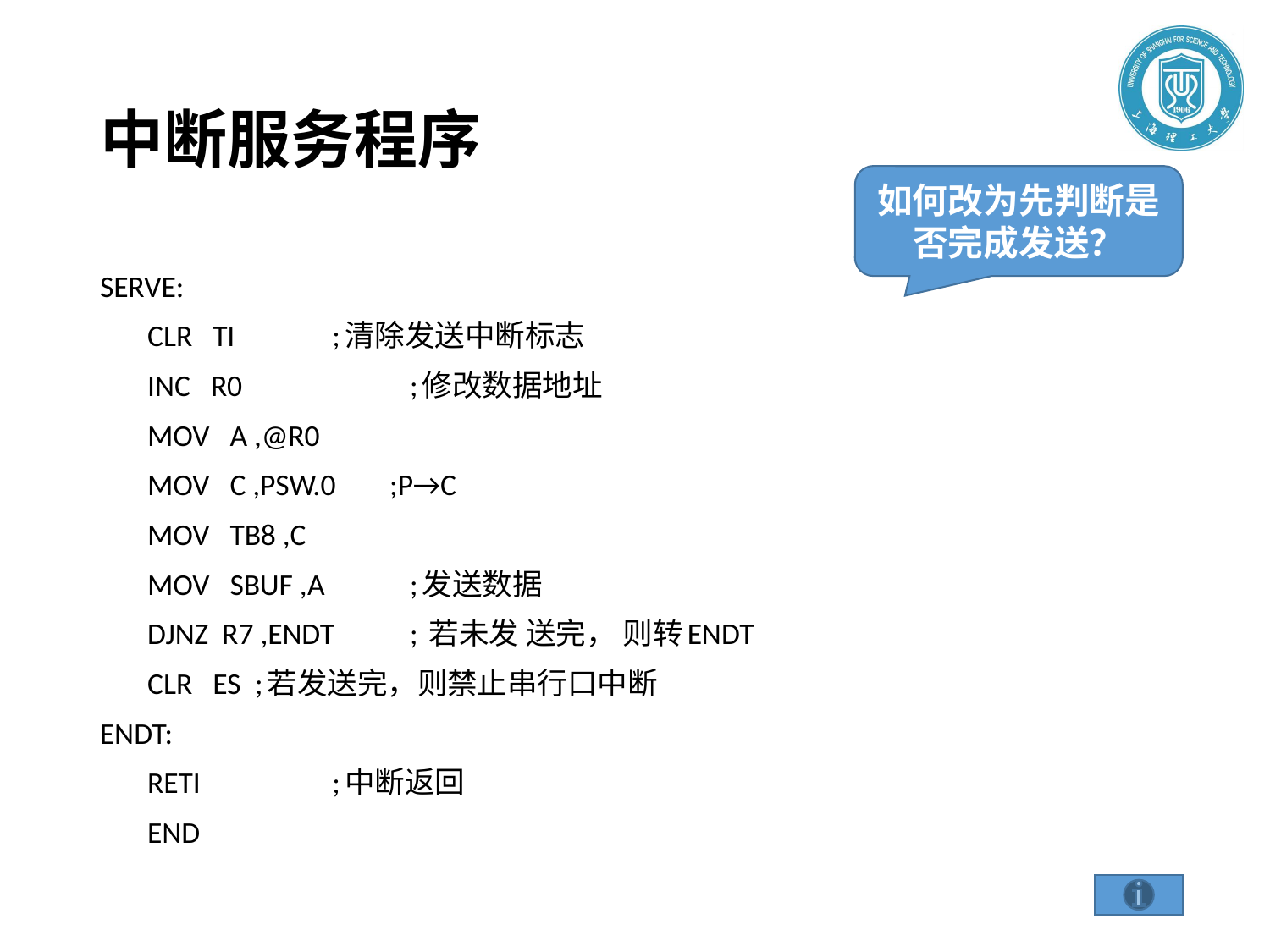

# 中断服务程序
如何改为先判断是否完成发送？
SERVE:
       CLR   TI              	;清除发送中断标志
       INC   R0              	;修改数据地址
       MOV   A ,@R0
       MOV   C ,PSW.0        ;P→C
       MOV   TB8 ,C
       MOV   SBUF ,A     	;发送数据
       DJNZ  R7 ,ENDT   	; 若未发 送完， 则转ENDT
       CLR   ES 		;若发送完，则禁止串行口中断
ENDT:
       RETI                 	;中断返回
       END